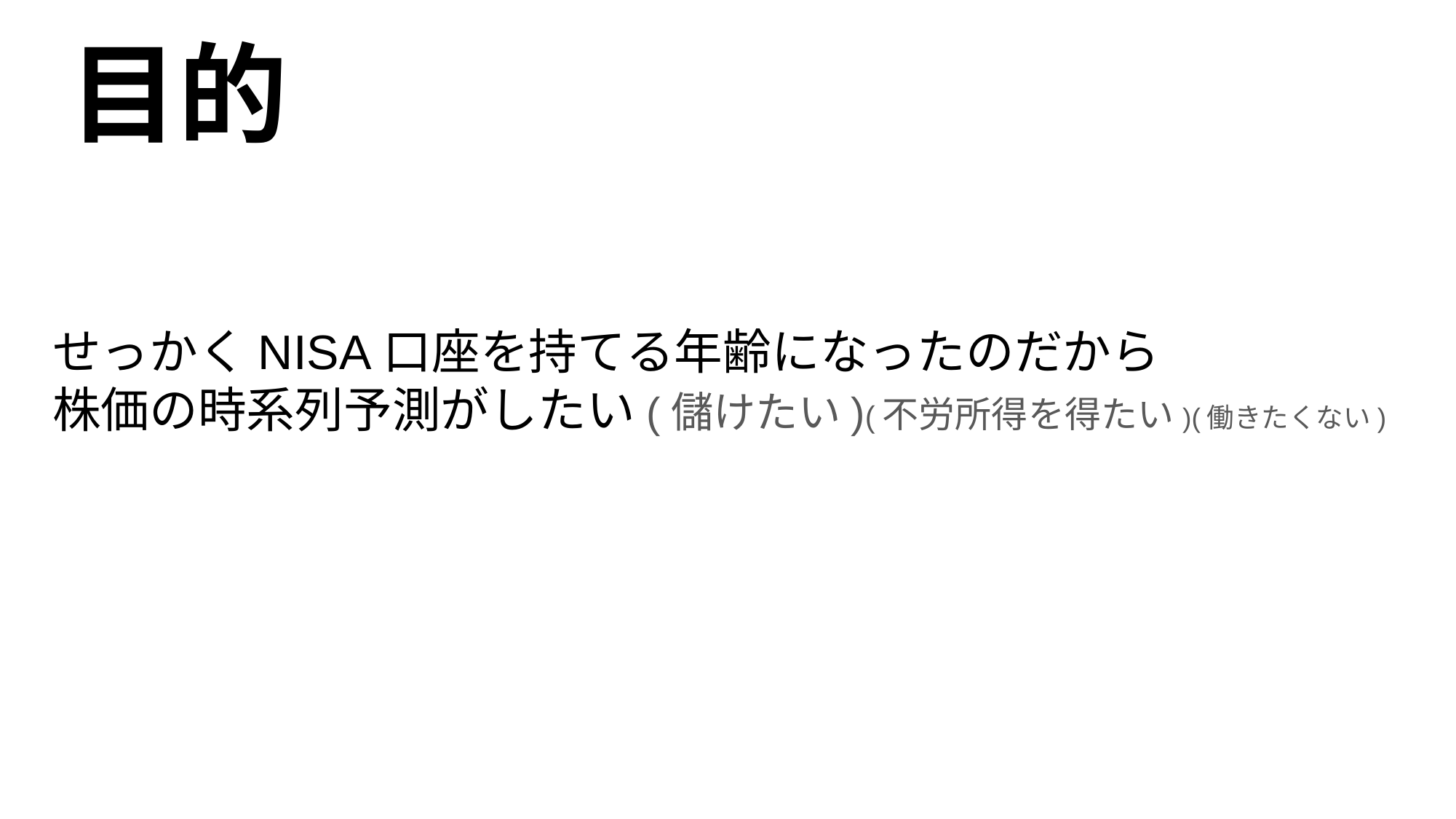

# 目的
せっかくNISA口座を持てる年齢になったのだから
株価の時系列予測がしたい(儲けたい)(不労所得を得たい)(働きたくない)